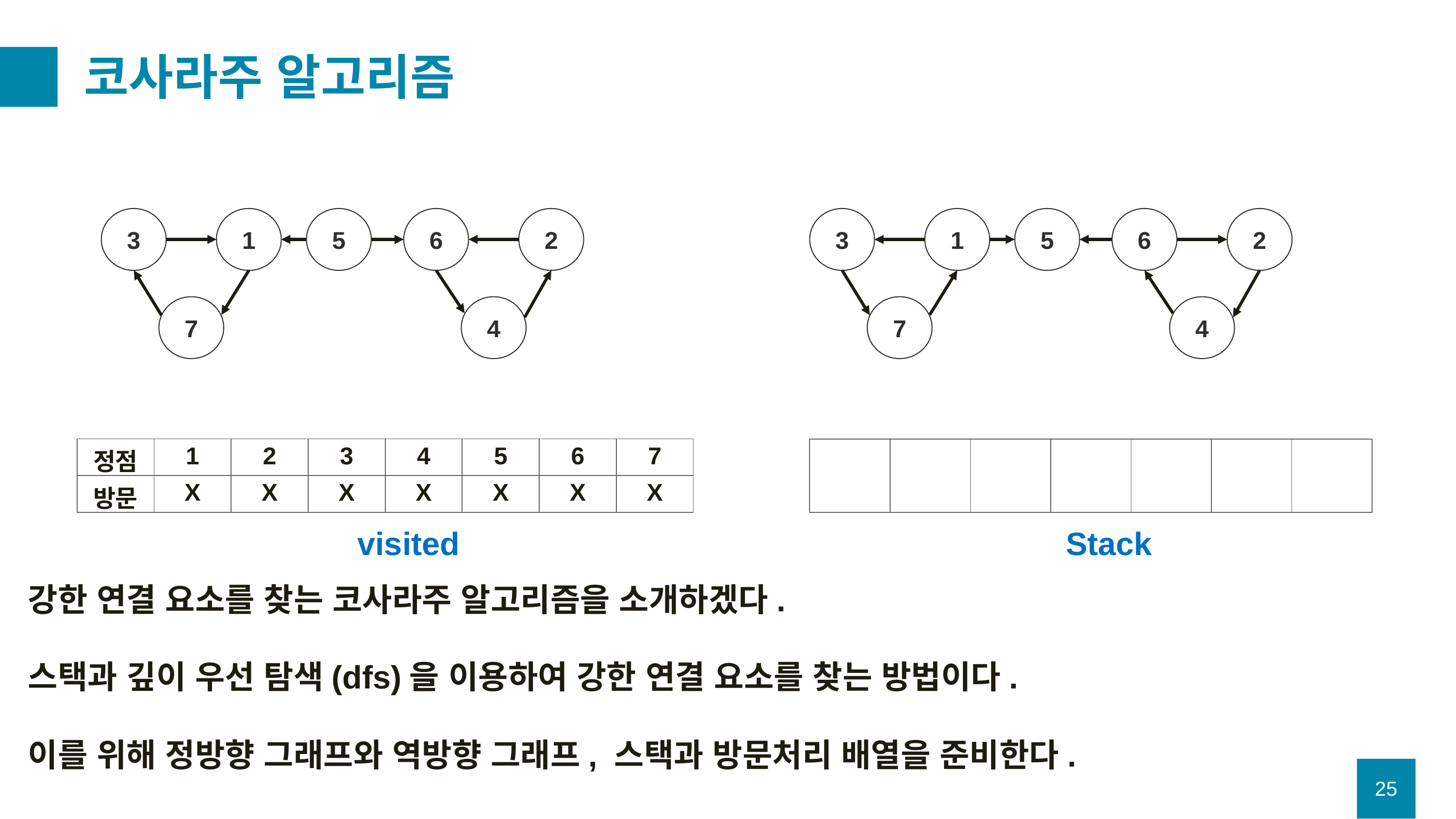

# 코사라주 알고리즘
3
1
5
6
2
3
1
5
6
2
7
4
7
4
| 정점 | 1 | 2 | 3 | 4 | 5 | 6 | 7 |
| --- | --- | --- | --- | --- | --- | --- | --- |
| 방문 | X | X | X | X | X | X | X |
|  |  |  |  |  |  |  |
| --- | --- | --- | --- | --- | --- | --- |
visited
Stack
강한 연결 요소를 찾는 코사라주 알고리즘을 소개하겠다.

스택과 깊이 우선 탐색(dfs)을 이용하여 강한 연결 요소를 찾는 방법이다.

이를 위해 정방향 그래프와 역방향 그래프, 스택과 방문처리 배열을 준비한다.
25